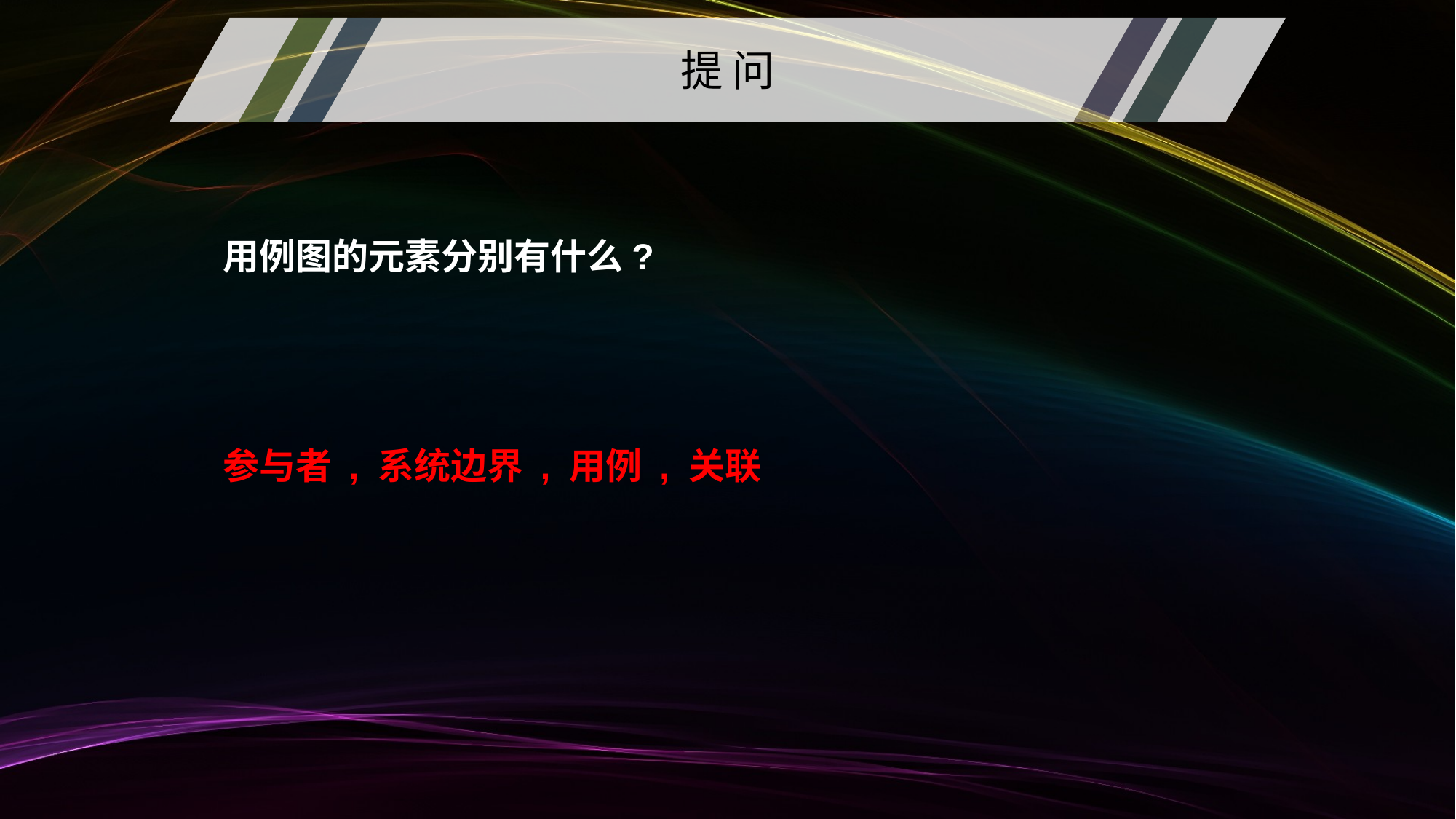

提 问
用例图的元素分别有什么?

参与者 , 系统边界 , 用例 , 关联

38